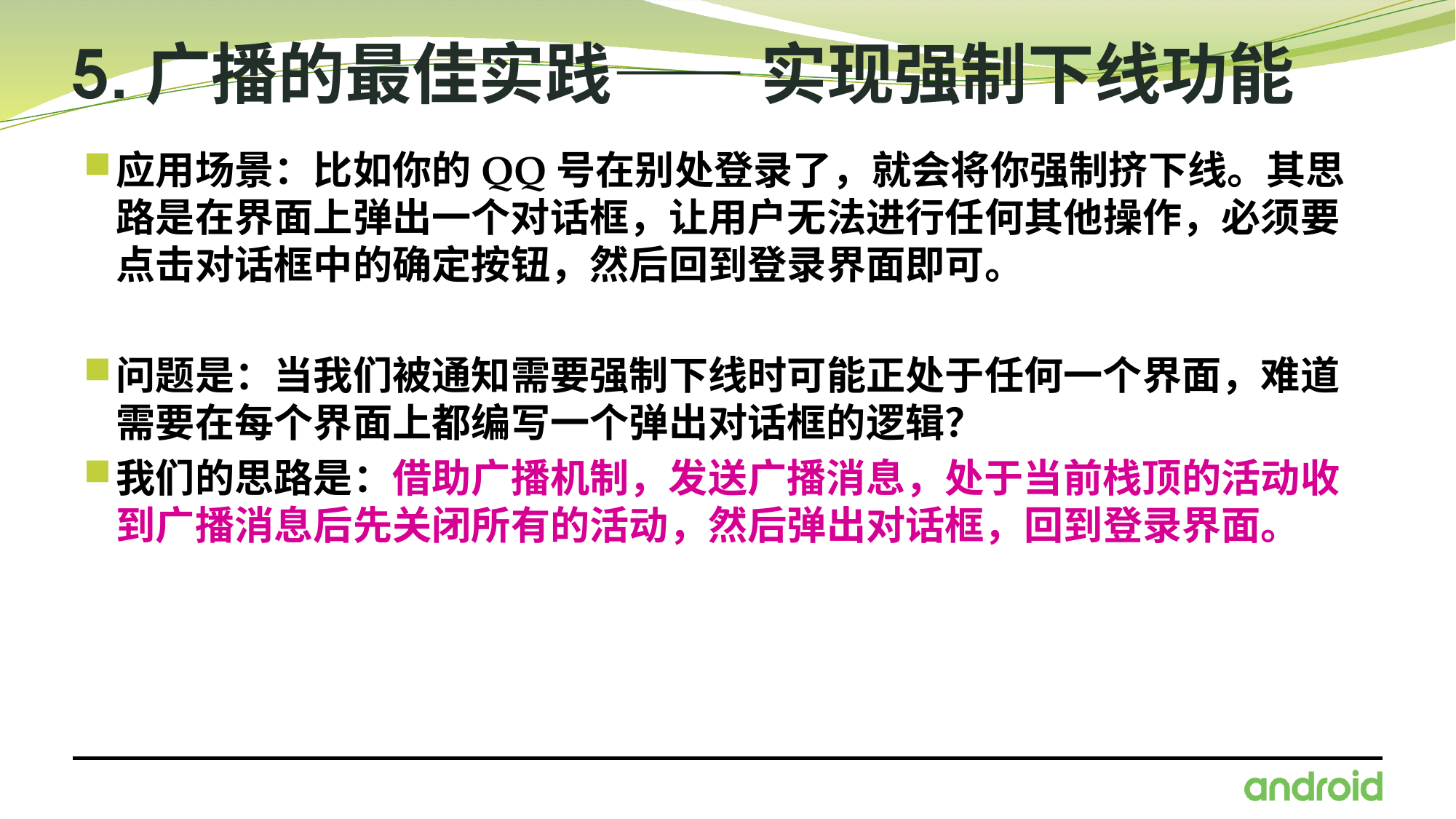

# 5.广播的最佳实践—— 实现强制下线功能
应用场景：比如你的QQ号在别处登录了，就会将你强制挤下线。其思路是在界面上弹出一个对话框，让用户无法进行任何其他操作，必须要点击对话框中的确定按钮，然后回到登录界面即可。

问题是：当我们被通知需要强制下线时可能正处于任何一个界面，难道需要在每个界面上都编写一个弹出对话框的逻辑？
我们的思路是：借助广播机制，发送广播消息，处于当前栈顶的活动收到广播消息后先关闭所有的活动，然后弹出对话框，回到登录界面。